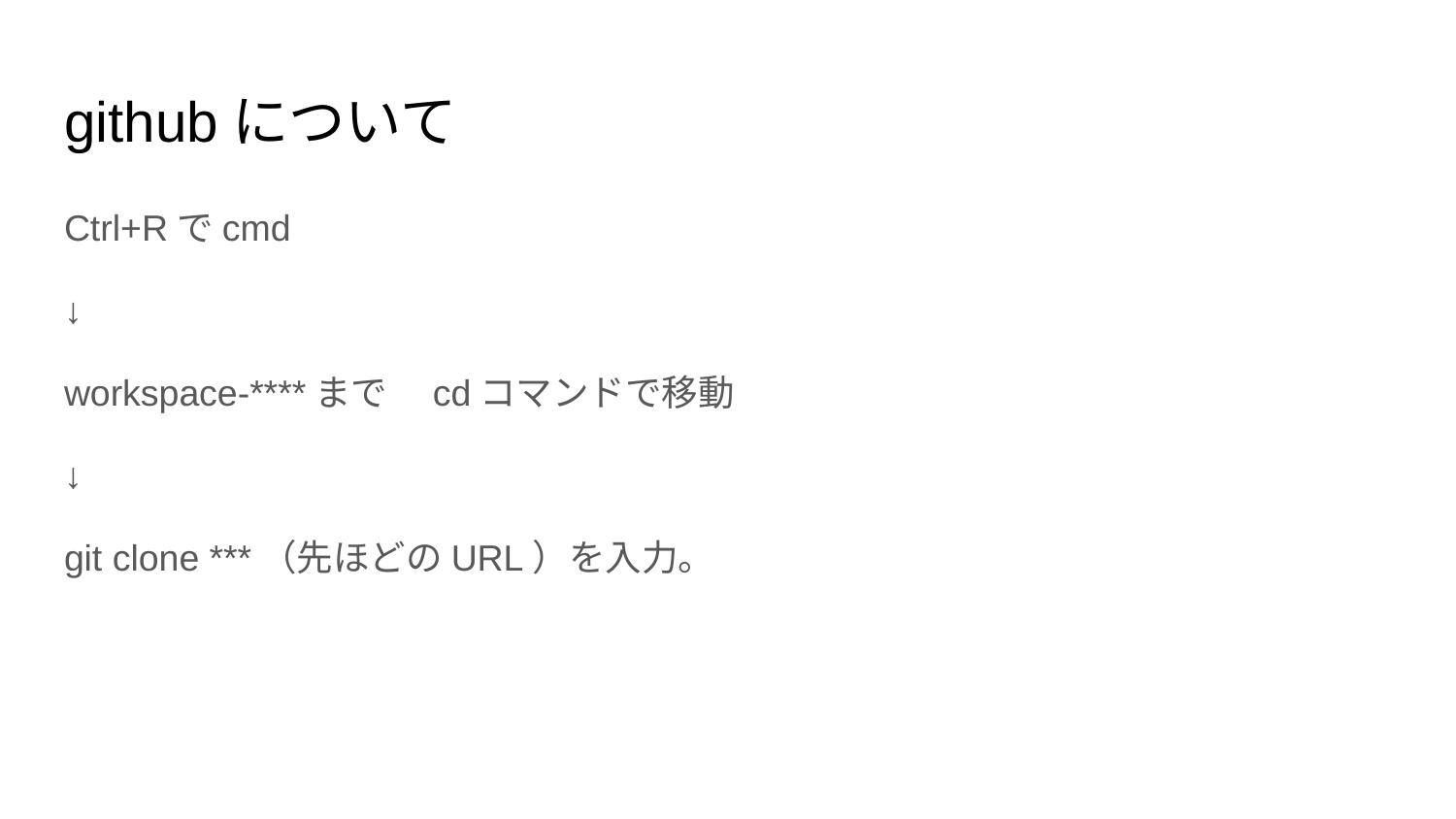

# githubについて
Ctrl+Rでcmd
↓
workspace-****まで　cdコマンドで移動
↓
git clone ***（先ほどのURL）を入力。